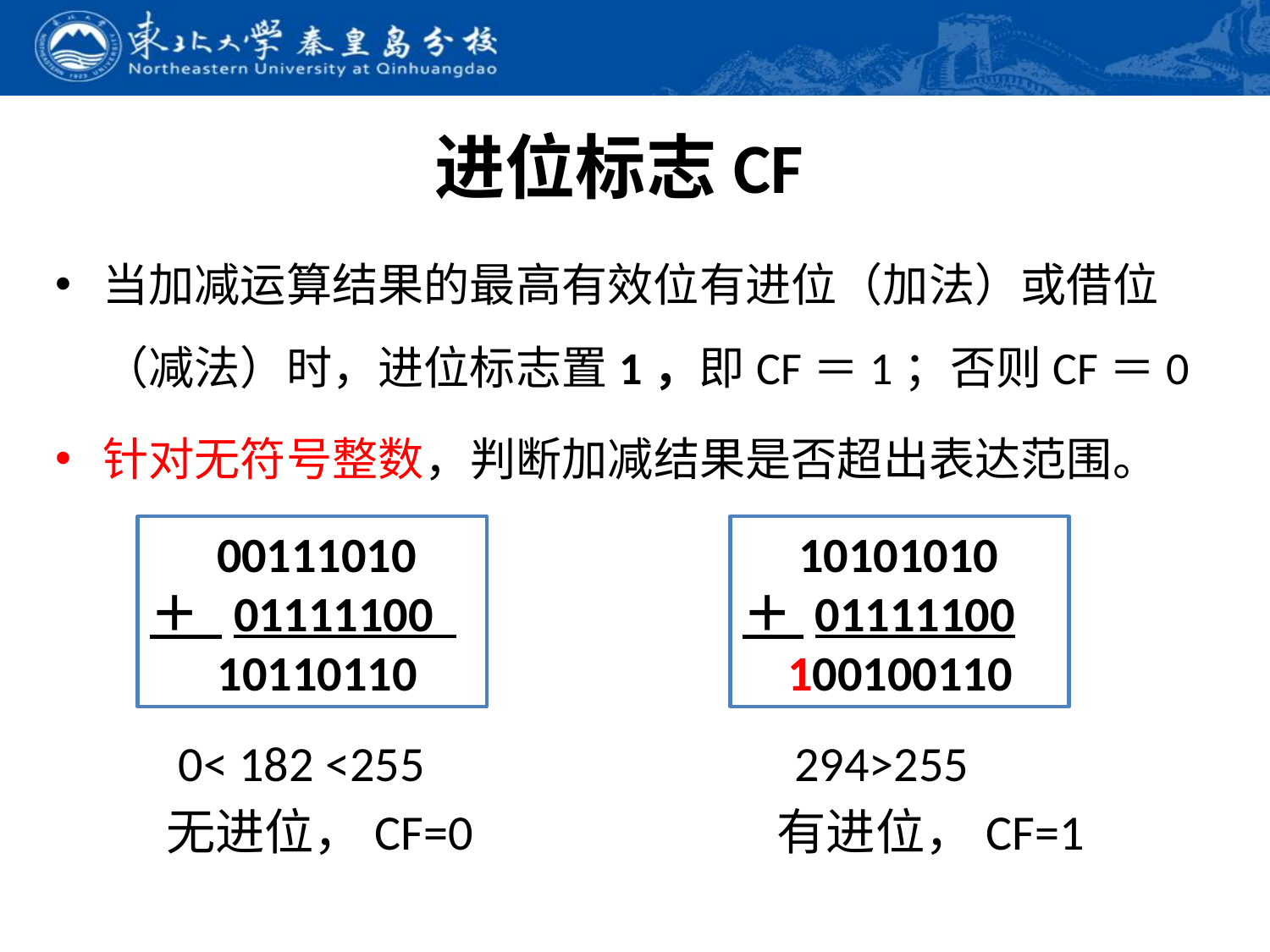

# 进位标志CF
当加减运算结果的最高有效位有进位（加法）或借位（减法）时，进位标志置1，即CF＝1；否则CF＝0
针对无符号整数，判断加减结果是否超出表达范围。

           0< 182 <255                                 294>255
         无进位，CF=0                          有进位，CF=1
       00111010
＋  01111100
      10110110
     10101010
＋ 01111100
    100100110